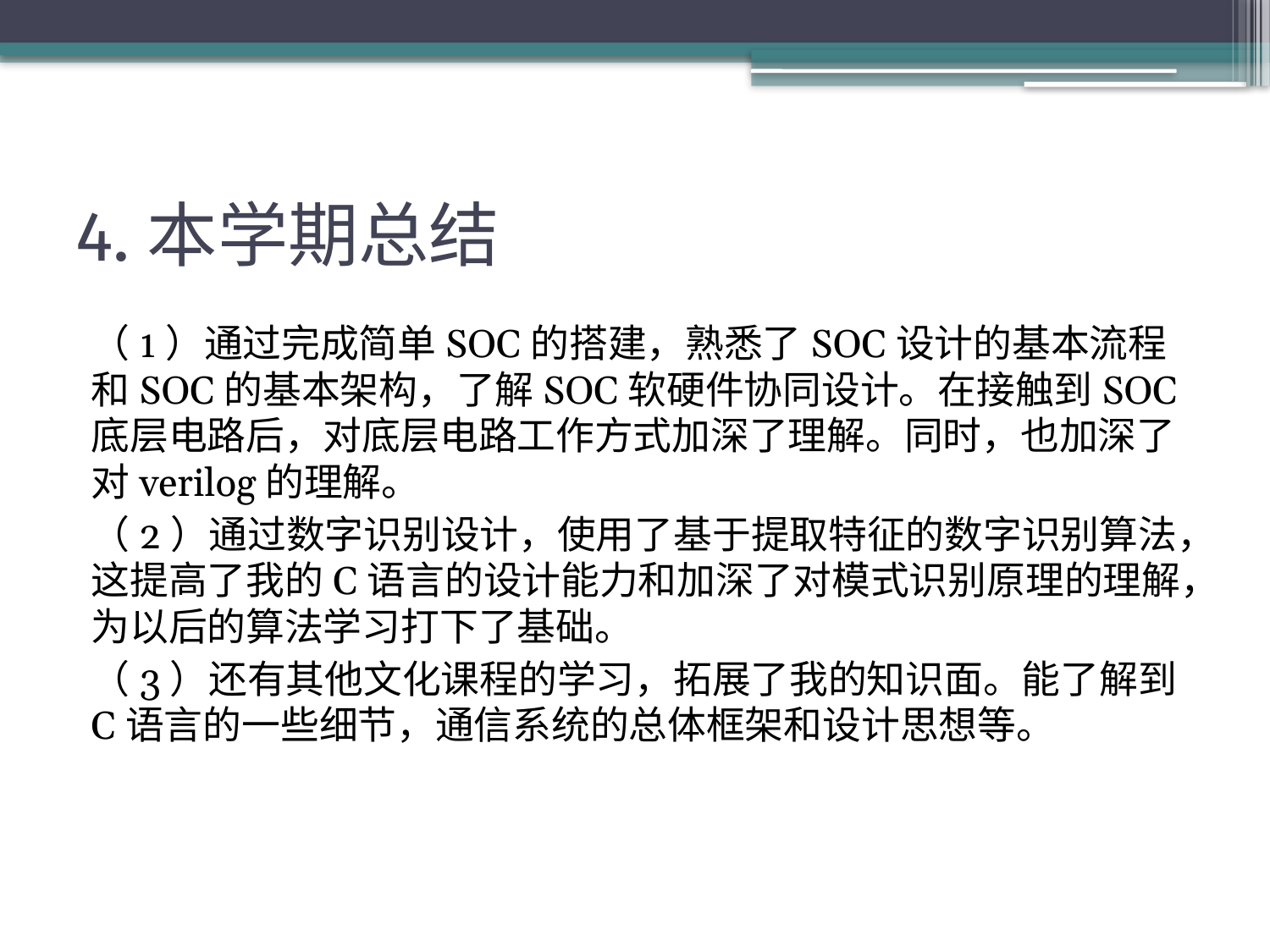

# 4.本学期总结
（1）通过完成简单SOC的搭建，熟悉了SOC设计的基本流程和SOC的基本架构，了解SOC软硬件协同设计。在接触到SOC底层电路后，对底层电路工作方式加深了理解。同时，也加深了对verilog的理解。
（2）通过数字识别设计，使用了基于提取特征的数字识别算法，这提高了我的C语言的设计能力和加深了对模式识别原理的理解，为以后的算法学习打下了基础。
（3）还有其他文化课程的学习，拓展了我的知识面。能了解到C语言的一些细节，通信系统的总体框架和设计思想等。